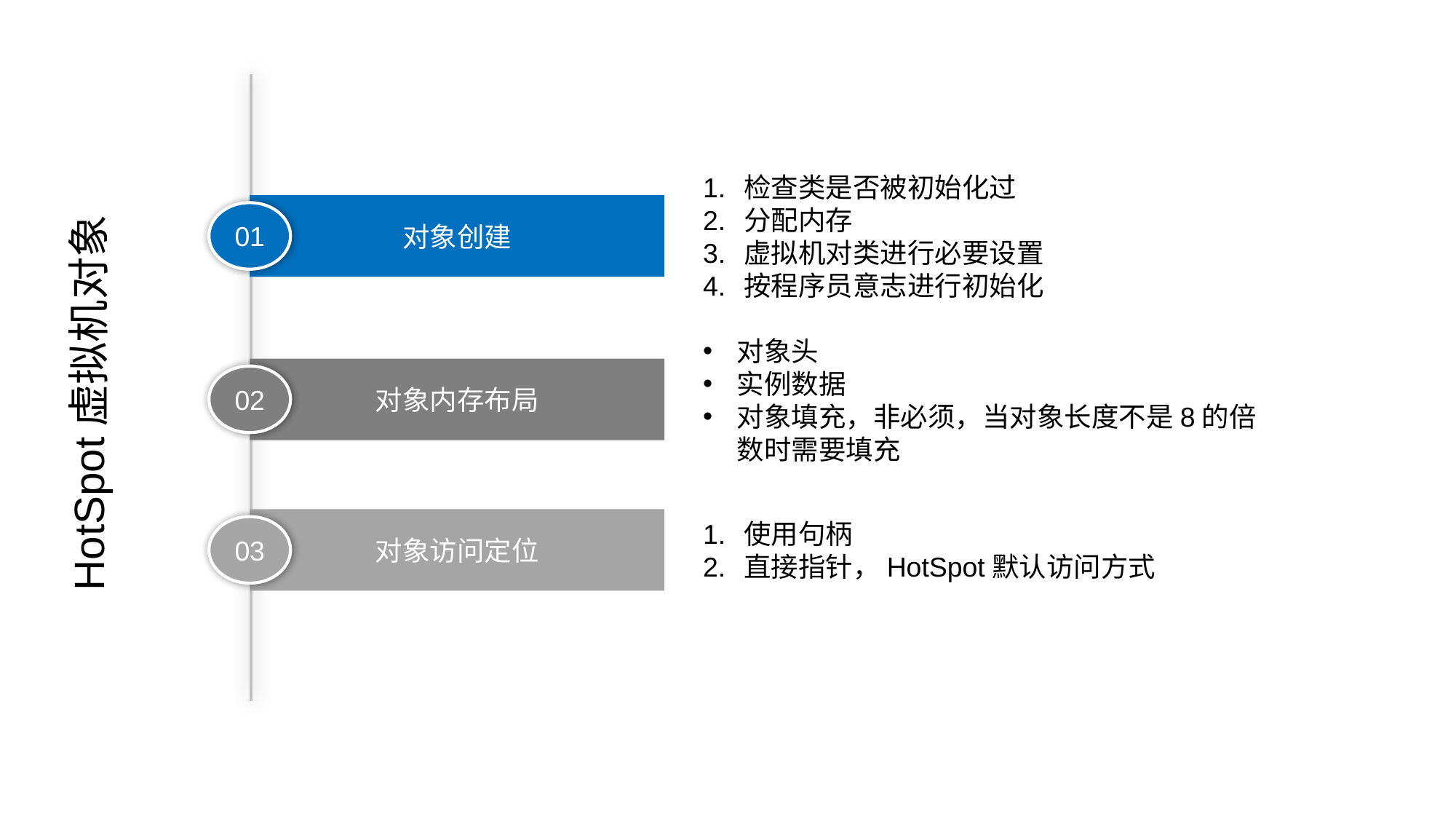

对象创建
检查类是否被初始化过
分配内存
虚拟机对类进行必要设置
按程序员意志进行初始化
01
HotSpot虚拟机对象
对象头
实例数据
对象填充，非必须，当对象长度不是8的倍数时需要填充
对象内存布局
02
使用句柄
直接指针，HotSpot默认访问方式
对象访问定位
03